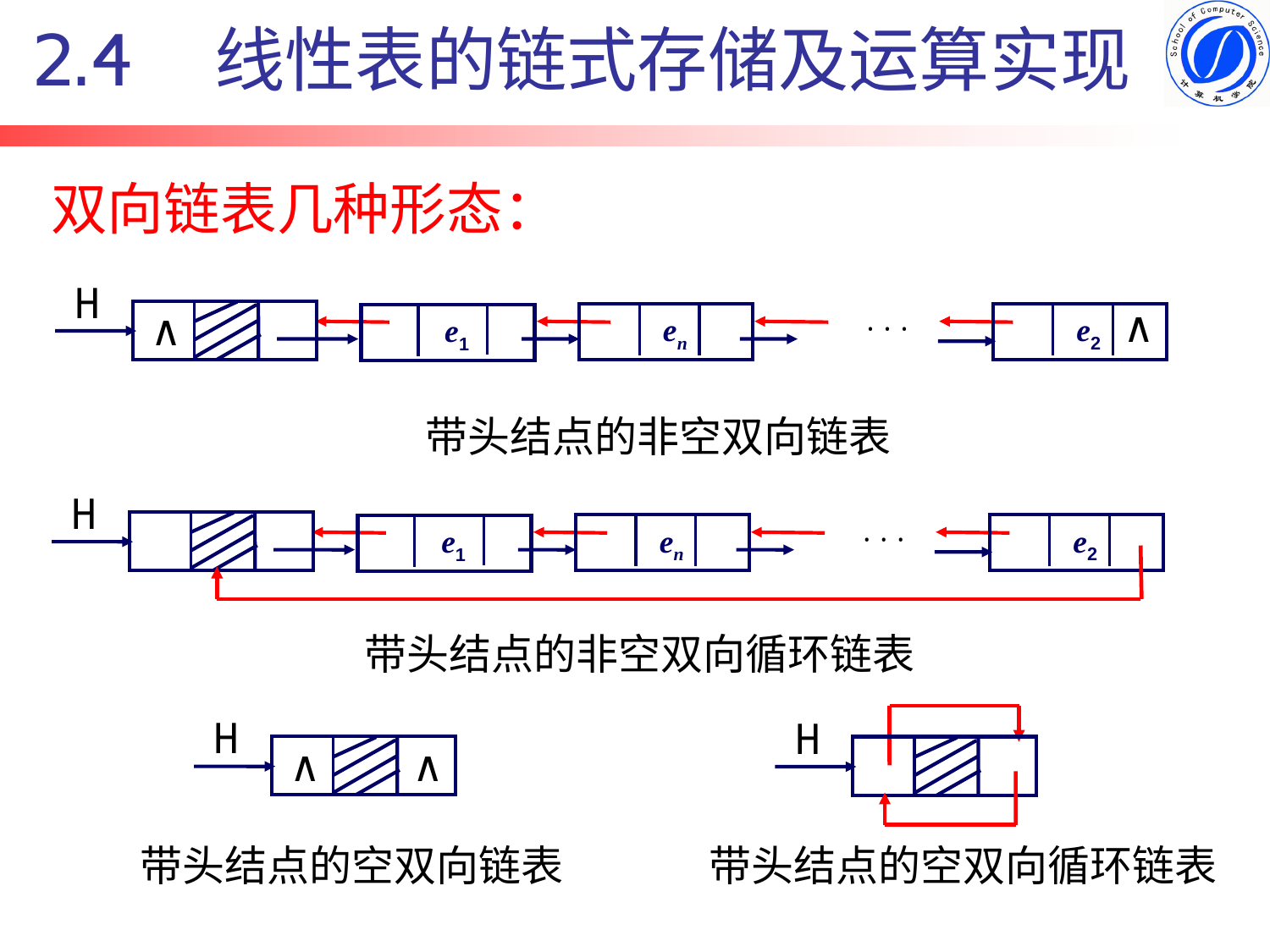

2.4   线性表的链式存储及运算实现
# 双向链表几种形态：
H

　　e1
　　en
　　e2

···
∧
∧

带头结点的非空双向链表
H

　　e1
　　en
　　e2

···

带头结点的非空双向循环链表
H

∧
∧
H

带头结点的空双向链表
带头结点的空双向循环链表